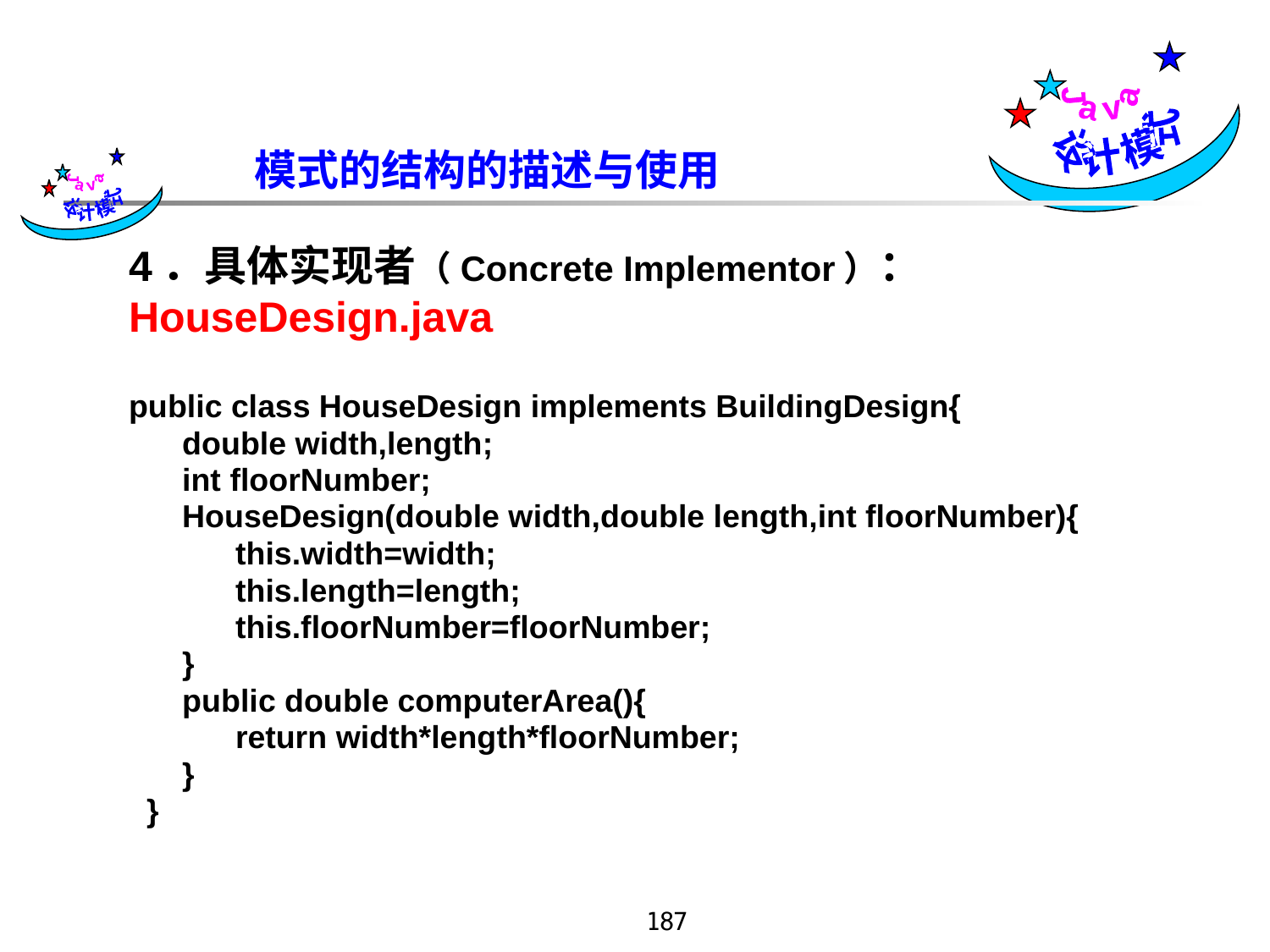

Java
设计模式

模式的结构的描述与使用

  Java
设计模式

4．具体实现者（Concrete Implementor）：HouseDesign.java

public class HouseDesign implements BuildingDesign{
      double width,length;
      int floorNumber;
      HouseDesign(double width,double length,int floorNumber){
            this.width=width;
            this.length=length;
            this.floorNumber=floorNumber;
      }
      public double computerArea(){
            return width*length*floorNumber;
      }
  }

187